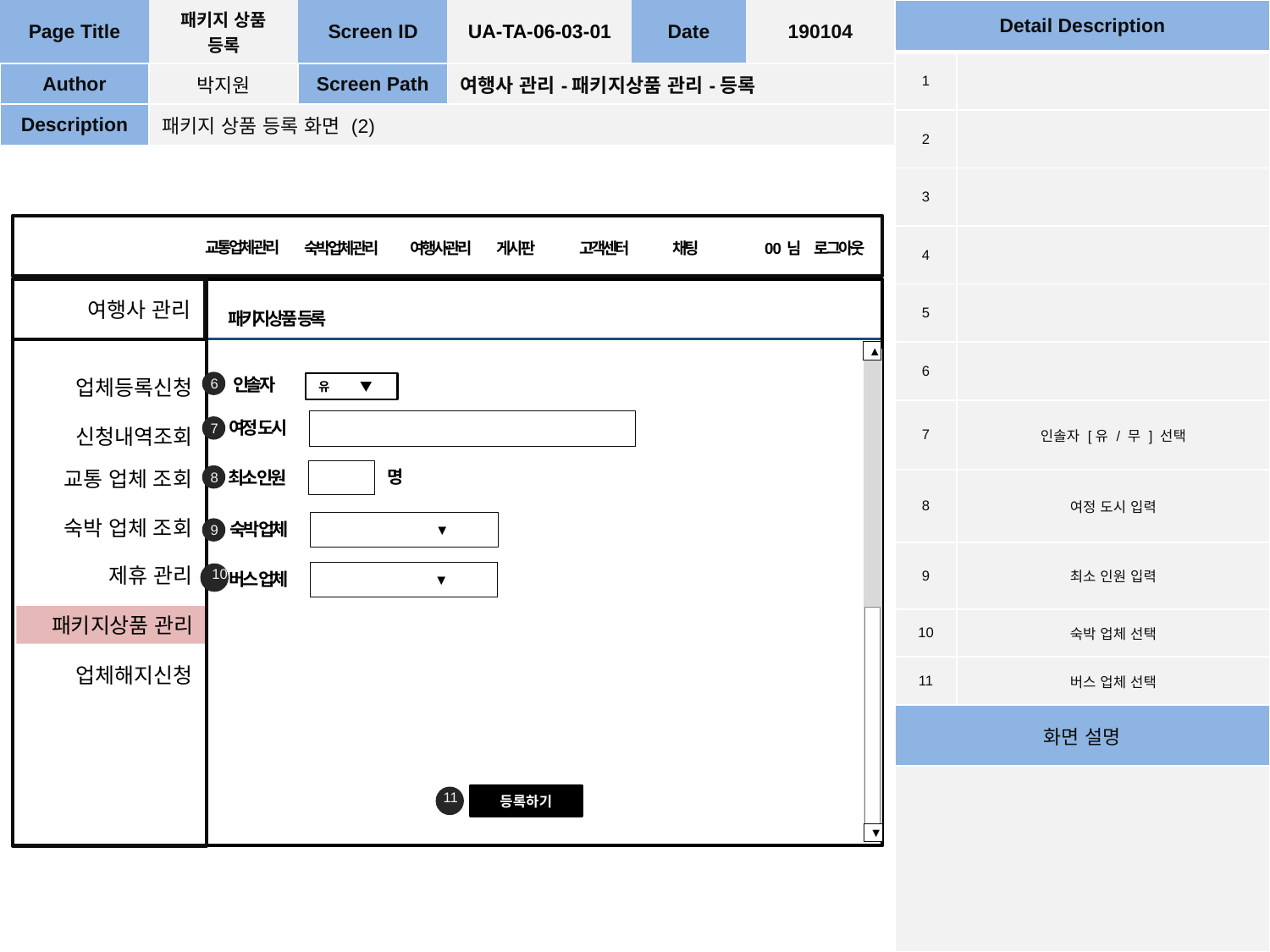

| Page Title | 패키지 상품 등록 | Screen ID | UA-TA-06-03-01 | Date | 190104 |
| --- | --- | --- | --- | --- | --- |
| Author | 박지원 | Screen Path | 여행사 관리-패키지상품 관리-등록 |  |  |
| Description | 패키지 상품 등록 화면 (2) |  |  |  |  |
| Detail Description |  |
| --- | --- |
| 1 |  |
| 2 |  |
| 3 |  |
| 4 |  |
| 5 |  |
| 6 |  |
| 7 | 인솔자 [유 / 무 ] 선택 |
| 8 | 여정 도시 입력 |
| 9 | 최소 인원 입력 |
| 10 | 숙박 업체 선택 |
| 11 | 버스 업체 선택 |
| 화면 설명 |  |
|  |  |

교통업체관리
게시판
고객센터
채팅
0 0 님
로그아웃
숙박업체관리
여행사관리

여행사 관리
패키지상품 등록
▲
인솔자
업체등록신청
6

유         ▼
여정 도시

7

신청내역조회
명
교통 업체 조회
최소 인원

8

숙박 업체 조회
숙박 업체
                            ▼
9

제휴 관리
10

버스 업체
                            ▼

패키지상품 관리
업체해지신청

11

등록하기
▼